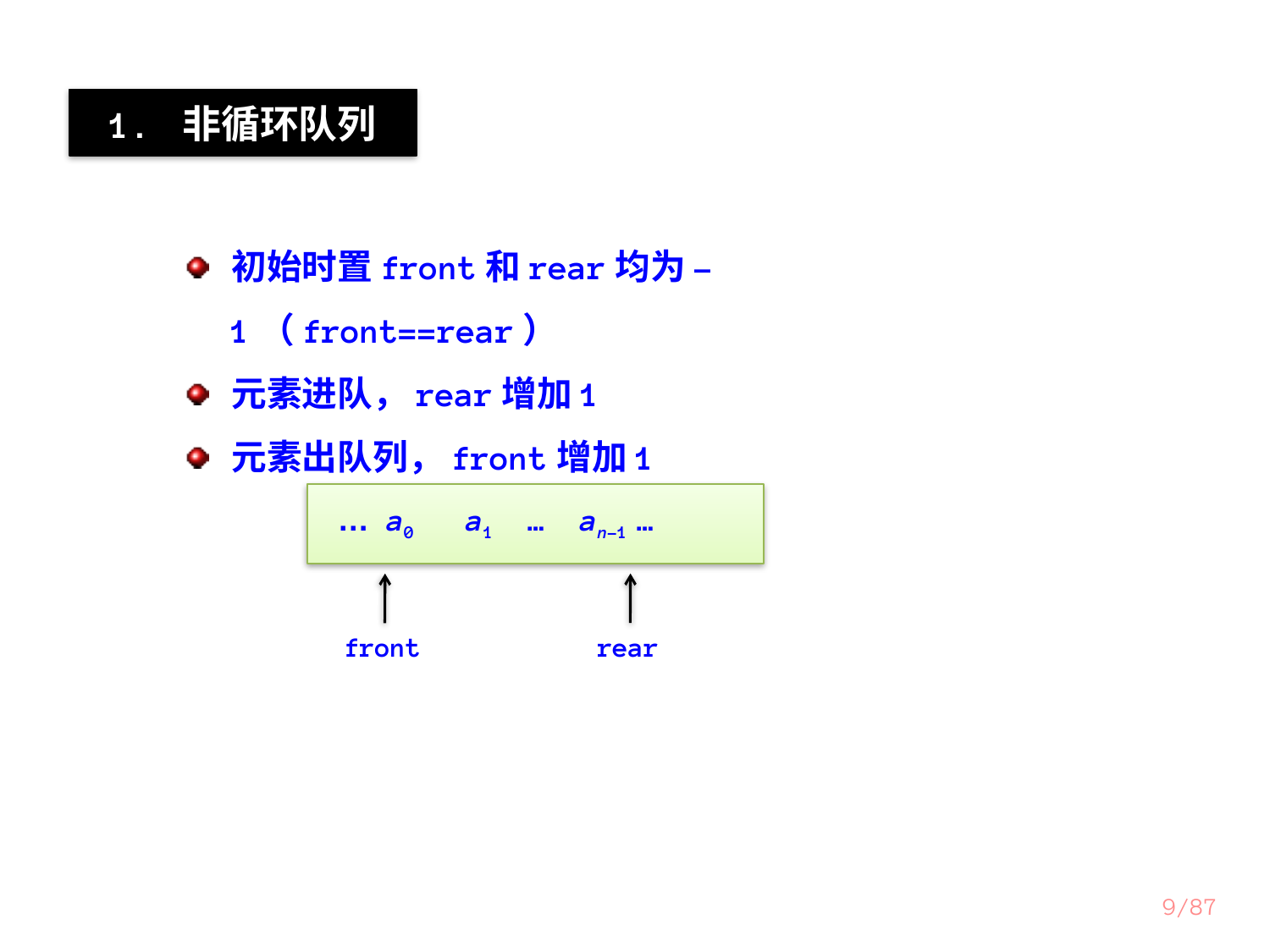

1. 非循环队列
初始时置front和rear均为-1（front==rear）
元素进队，rear增加1
元素出队列，front增加1
…  a0   a1  …  an-1 …
rear
front
9/87